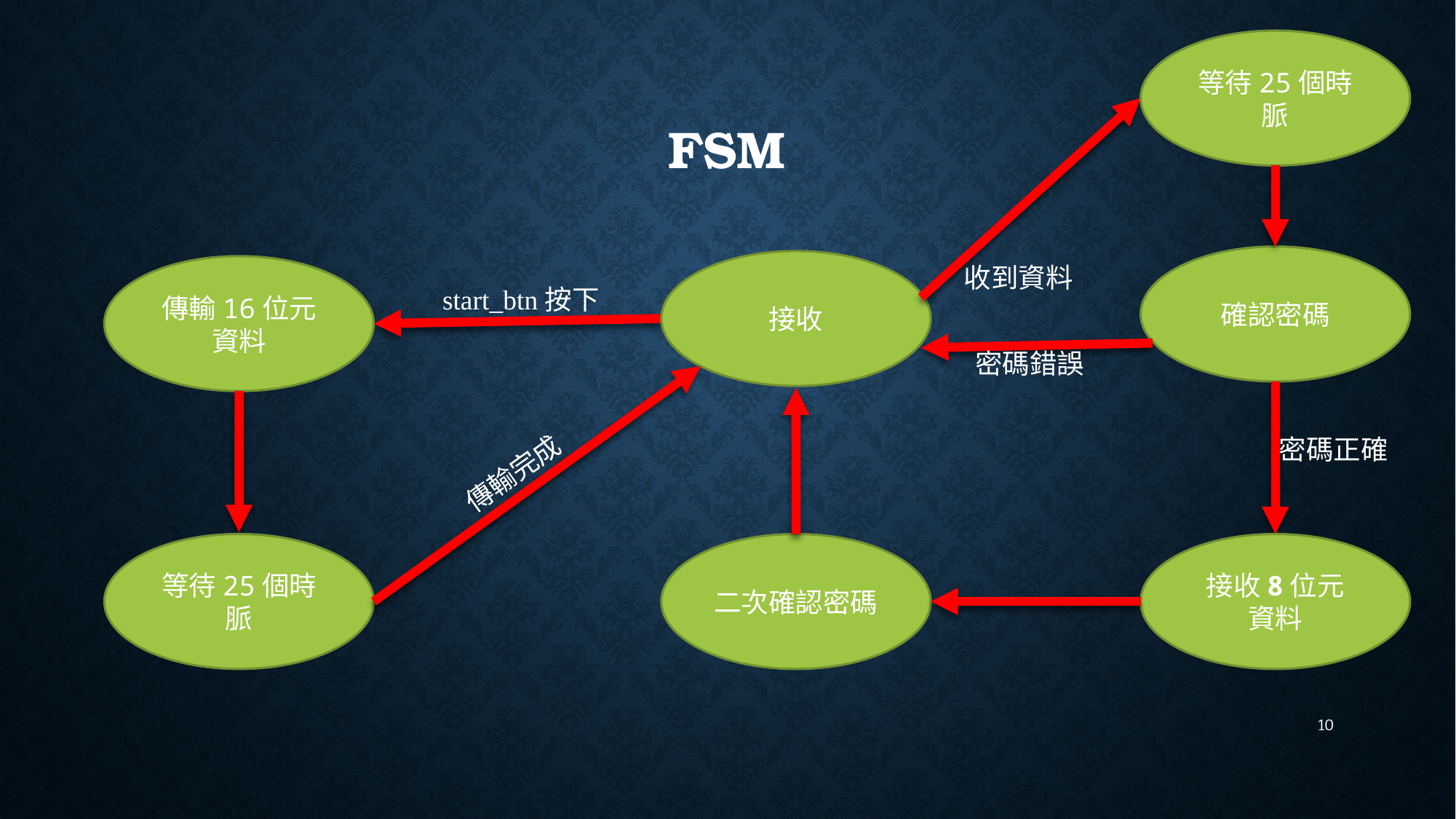

等待25個時脈
# FSM
確認密碼
接收
收到資料
傳輸16位元
資料
start_btn按下
密碼錯誤
密碼正確
傳輸完成
等待25個時脈
二次確認密碼
接收8位元
資料
10